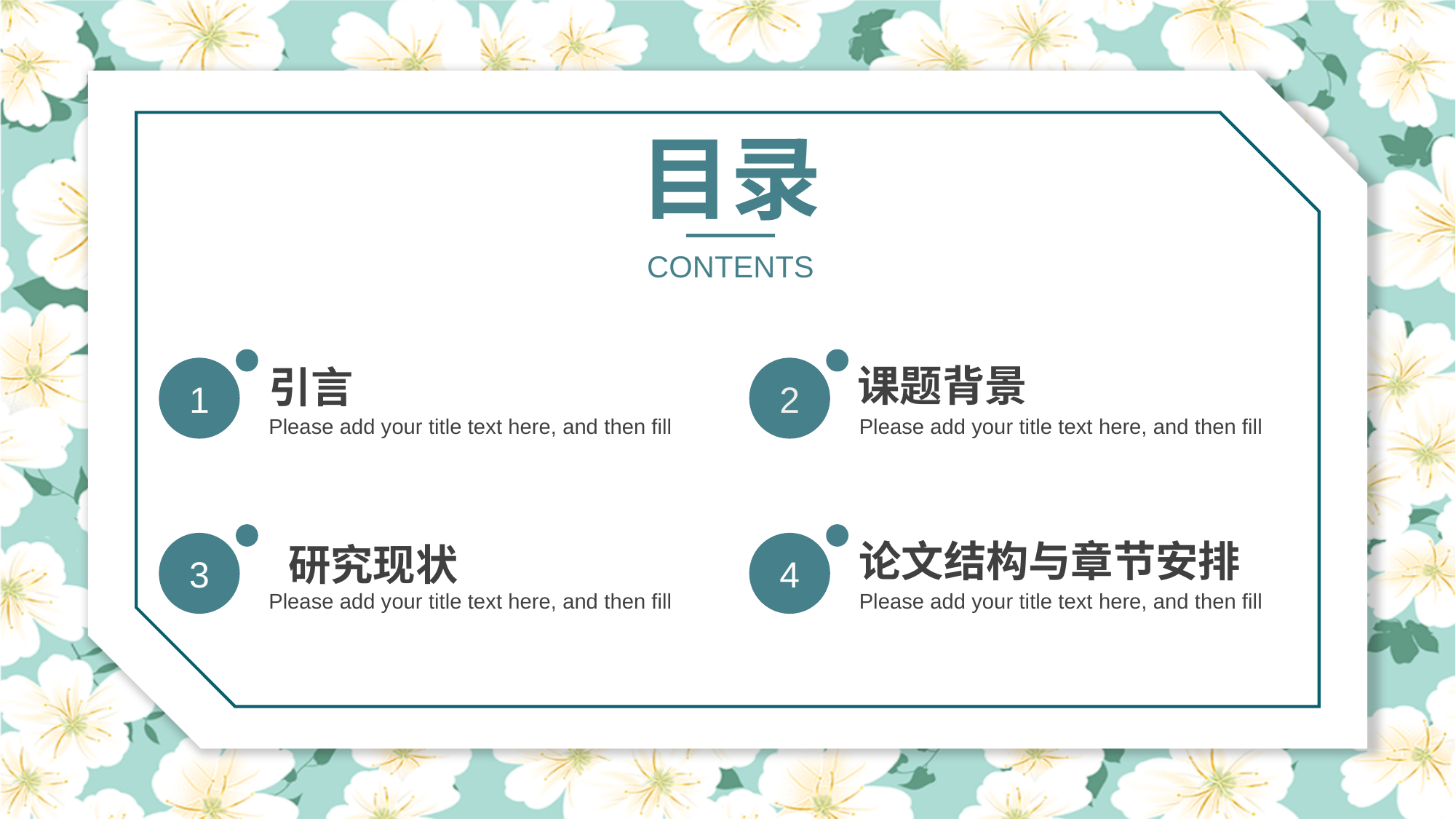

目录
目录
CONTENTS

引言

1
Please add your title text here, and then fill

课题背景
2
Please add your title text here, and then fill

 研究现状
3
Please add your title text here, and then fill

论文结构与章节安排
4
Please add your title text here, and then fill